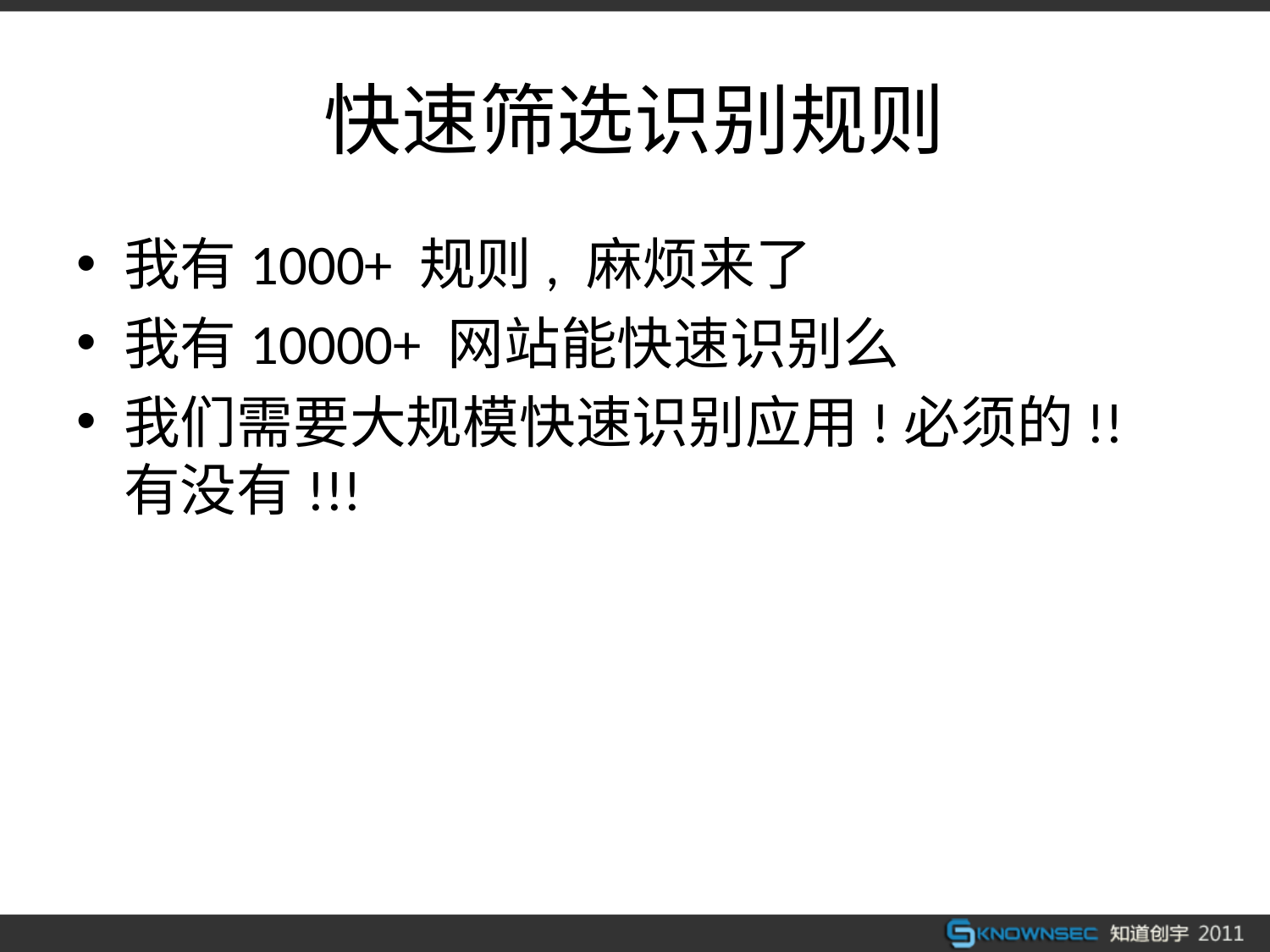

# 快速筛选识别规则
我有1000+ 规则, 麻烦来了
我有10000+ 网站能快速识别么
我们需要大规模快速识别应用!必须的!!有没有!!!